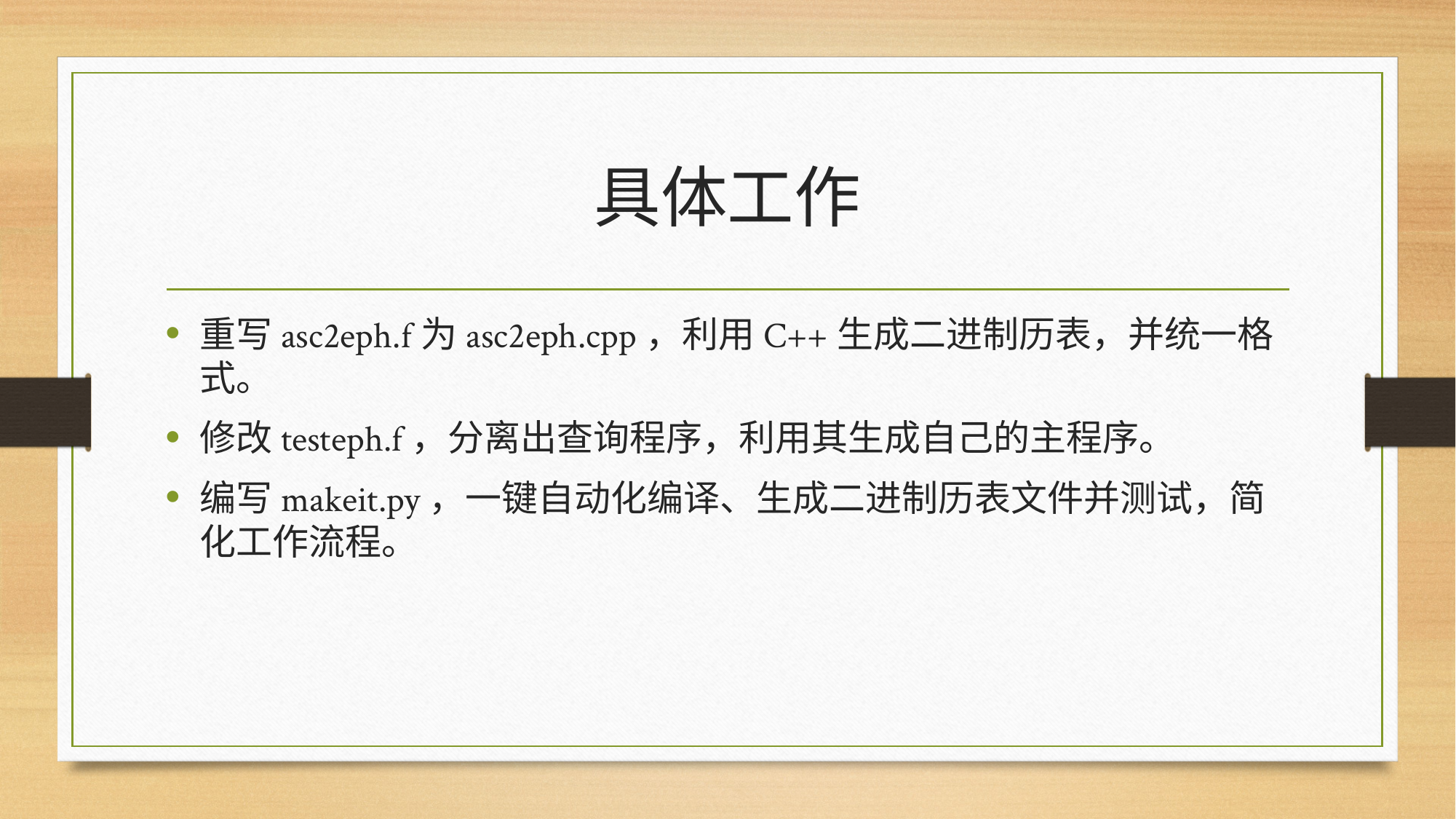

# 具体工作
重写asc2eph.f为asc2eph.cpp，利用C++生成二进制历表，并统一格式。
修改testeph.f，分离出查询程序，利用其生成自己的主程序。
编写makeit.py，一键自动化编译、生成二进制历表文件并测试，简化工作流程。